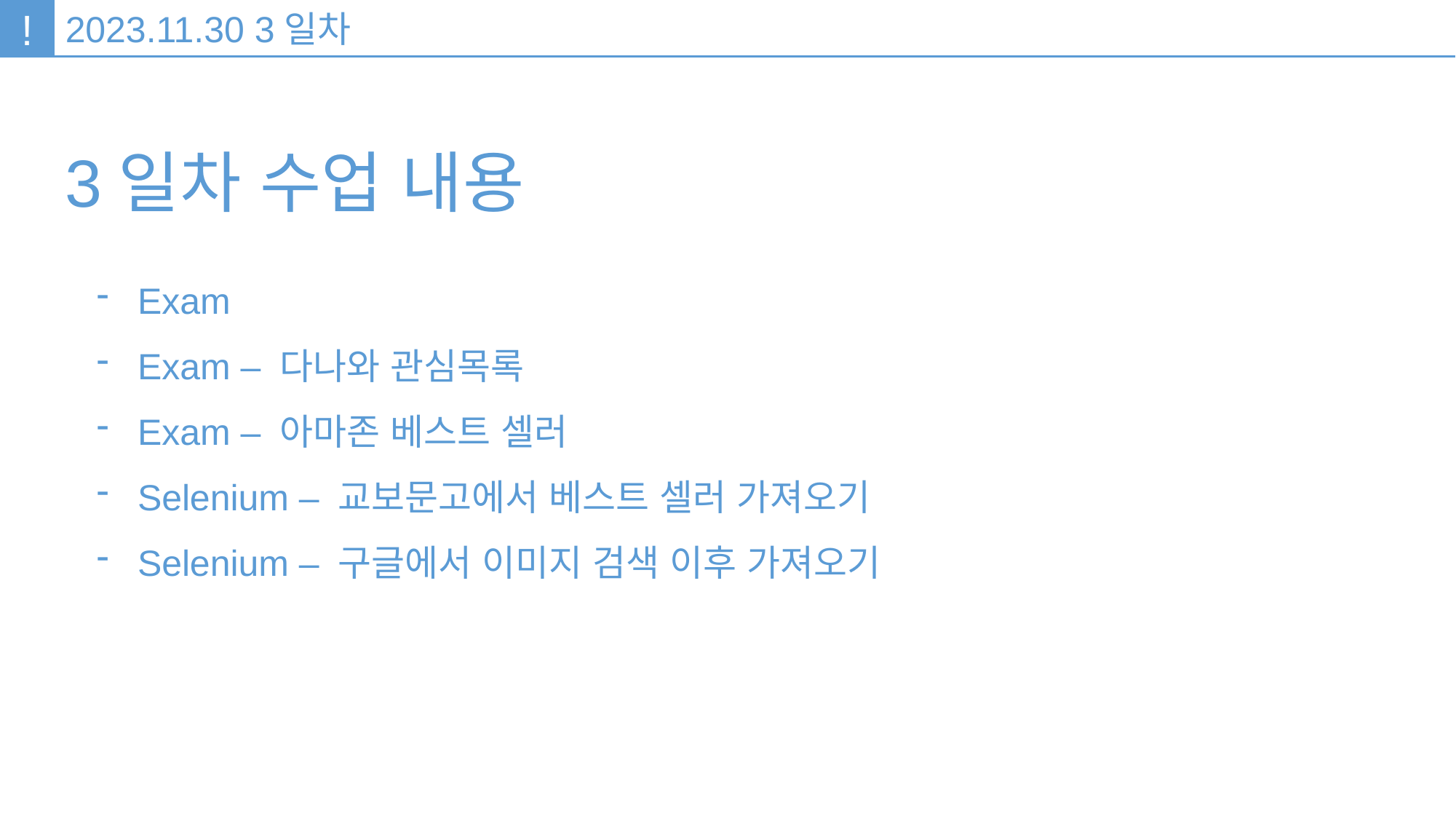

!
2023.11.30 3일차
3일차 수업 내용
Exam
Exam – 다나와 관심목록
Exam – 아마존 베스트 셀러
Selenium – 교보문고에서 베스트 셀러 가져오기
Selenium – 구글에서 이미지 검색 이후 가져오기